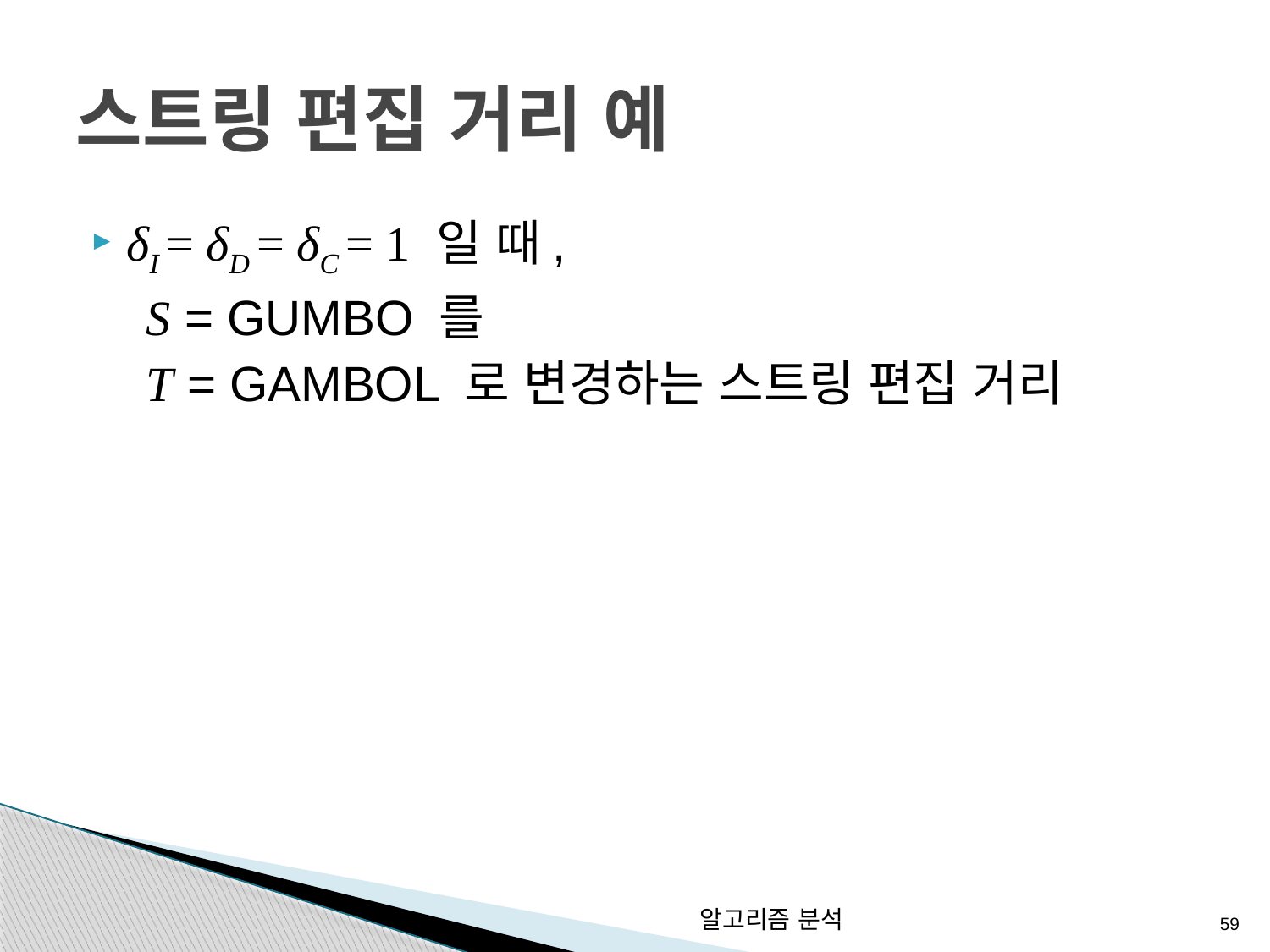

# 스트링 편집 거리 예
δI = δD = δC = 1 일 때,
    S = GUMBO 를
    T = GAMBOL 로 변경하는 스트링 편집 거리
59
알고리즘 분석